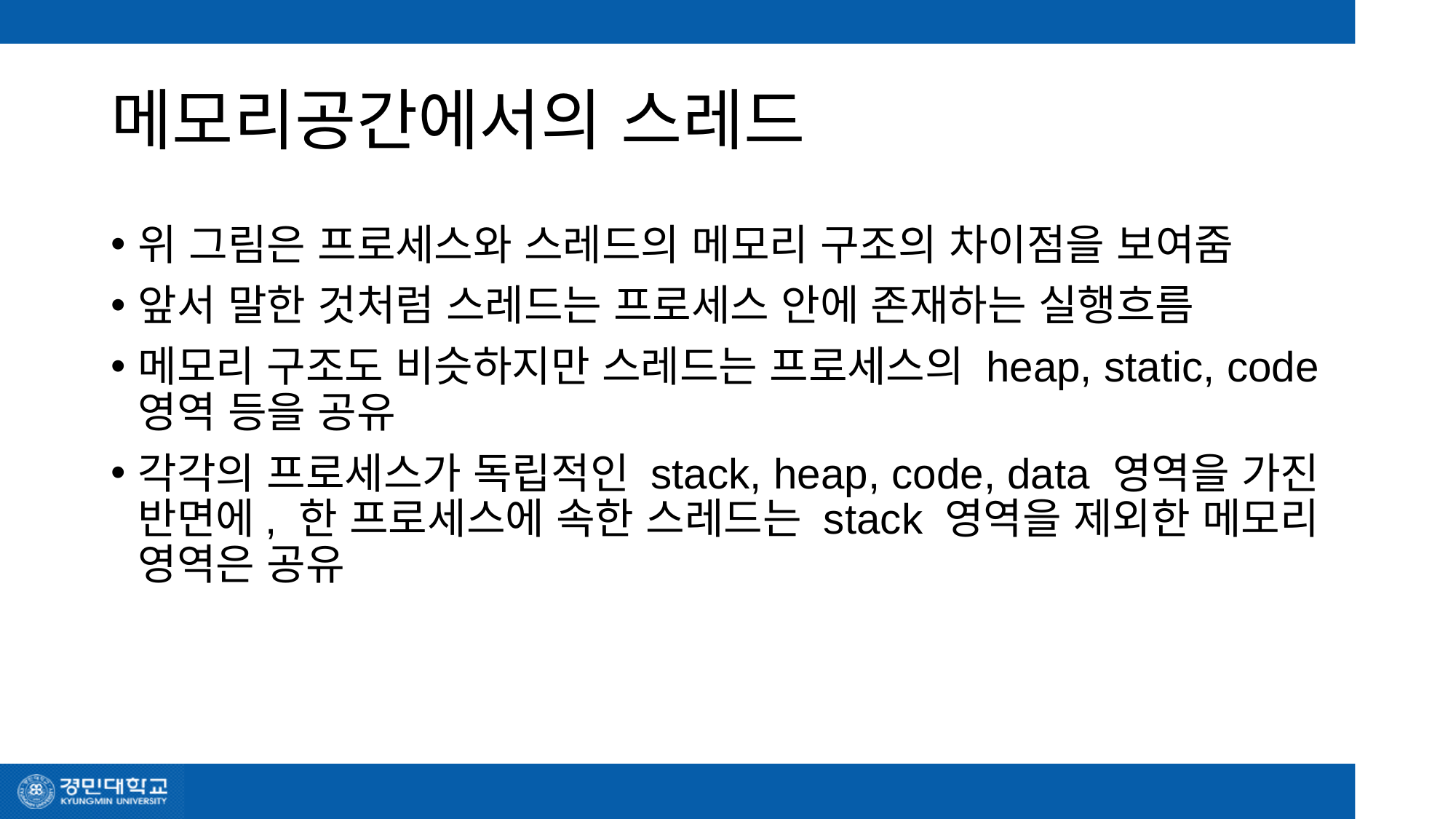

# 메모리공간에서의 스레드
위 그림은 프로세스와 스레드의 메모리 구조의 차이점을 보여줌
앞서 말한 것처럼 스레드는 프로세스 안에 존재하는 실행흐름
메모리 구조도 비슷하지만 스레드는 프로세스의 heap, static, code 영역 등을 공유
각각의 프로세스가 독립적인 stack, heap, code, data 영역을 가진 반면에, 한 프로세스에 속한 스레드는 stack 영역을 제외한 메모리 영역은 공유